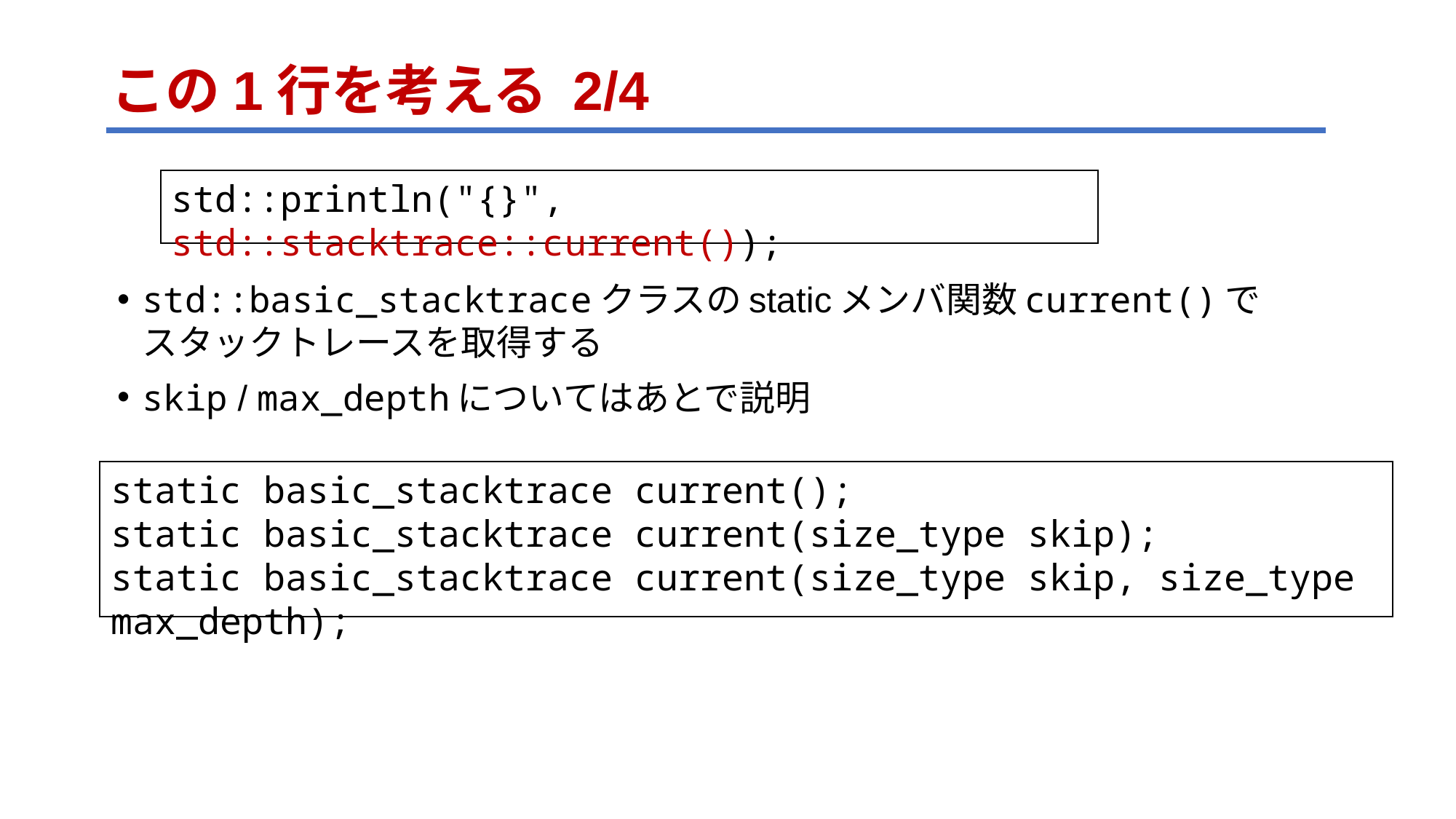

# この1行を考える 2/4
std::println("{}", std::stacktrace::current());
std::basic_stacktraceクラスのstaticメンバ関数current()で
スタックトレースを取得する
skip / max_depthについてはあとで説明
static basic_stacktrace current();
static basic_stacktrace current(size_type skip);
static basic_stacktrace current(size_type skip, size_type max_depth);